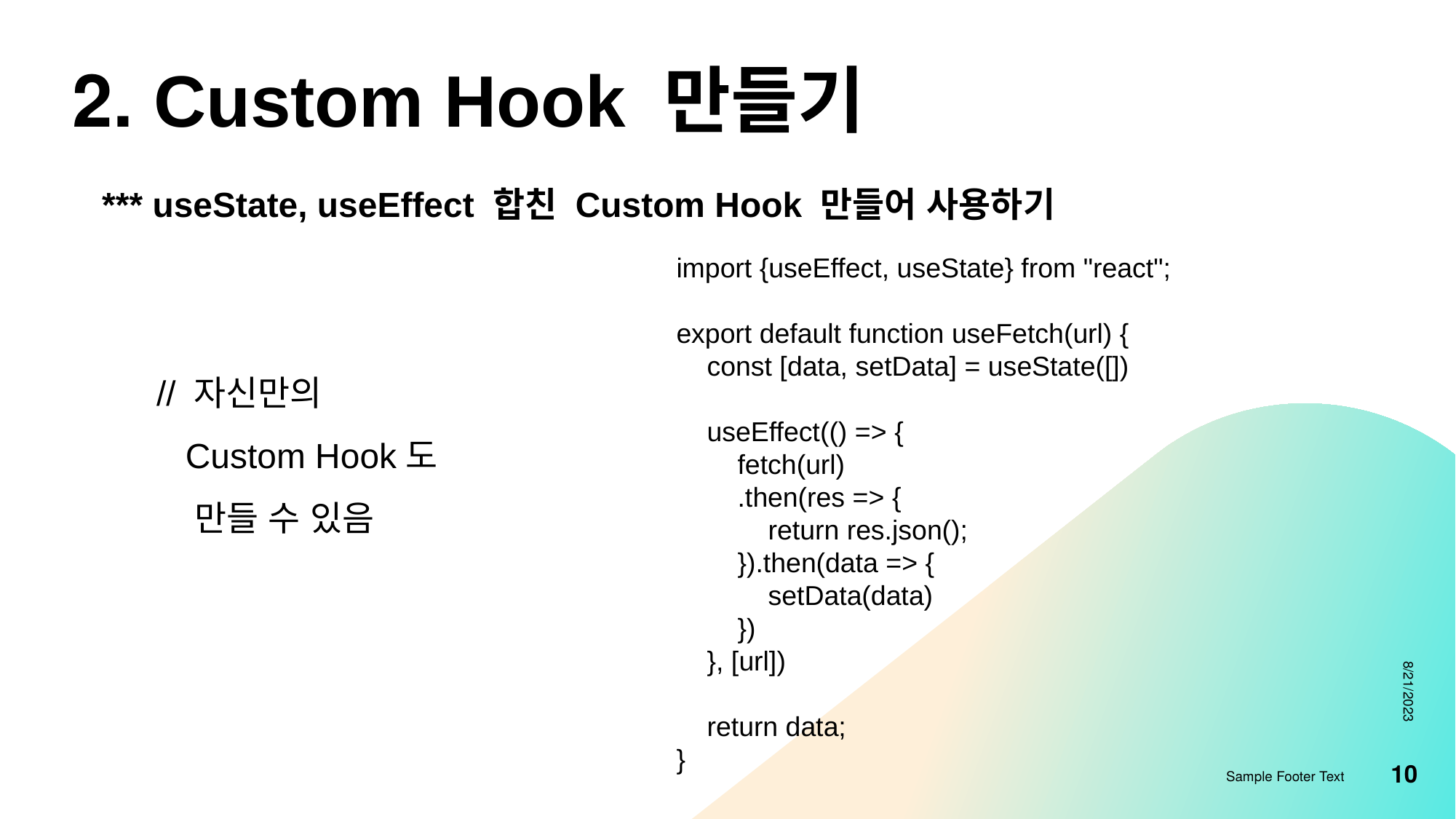

# 2. Custom Hook 만들기
*** useState, useEffect 합친 Custom Hook 만들어 사용하기

// 자신만의
   Custom Hook도
   만들 수 있음

import {useEffect, useState} from "react";

export default function useFetch(url) {
    const [data, setData] = useState([])

    useEffect(() => {
        fetch(url)
        .then(res => {
            return res.json();
        }).then(data => {
            setData(data)
        })
    }, [url])

    return data;
}
8/21/2023
Sample Footer Text
10